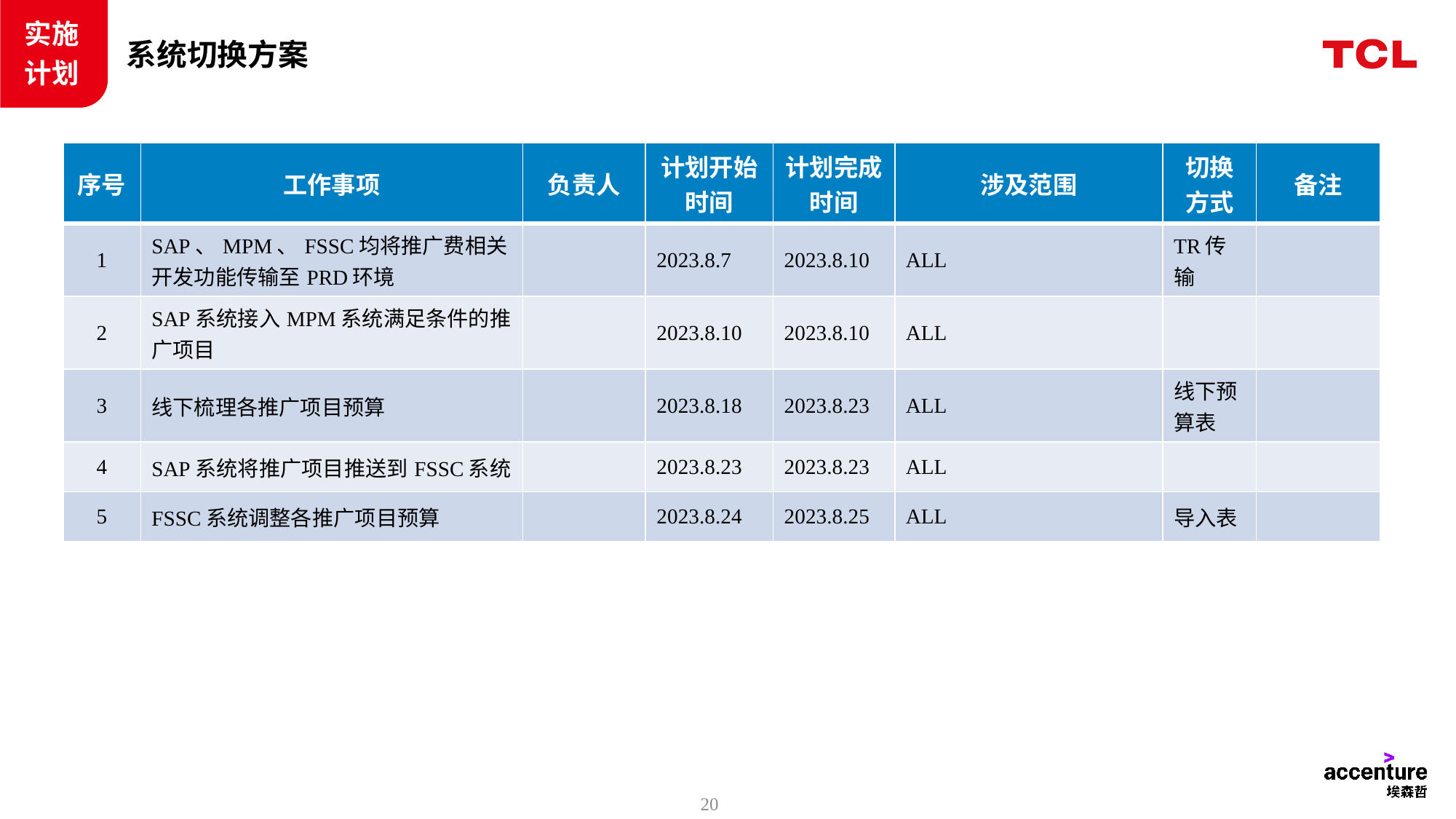

实施计划
# 系统切换方案
| 序号 | 工作事项 | 负责人 | 计划开始时间 | 计划完成时间 | 涉及范围 | 切换方式 | 备注 |
| --- | --- | --- | --- | --- | --- | --- | --- |
| 1 | SAP、MPM、FSSC均将推广费相关开发功能传输至PRD环境 |  | 2023.8.7 | 2023.8.10 | ALL | TR传输 |  |
| 2 | SAP系统接入MPM系统满足条件的推广项目 |  | 2023.8.10 | 2023.8.10 | ALL |  |  |
| 3 | 线下梳理各推广项目预算 |  | 2023.8.18 | 2023.8.23 | ALL | 线下预算表 |  |
| 4 | SAP系统将推广项目推送到FSSC系统 |  | 2023.8.23 | 2023.8.23 | ALL |  |  |
| 5 | FSSC系统调整各推广项目预算 |  | 2023.8.24 | 2023.8.25 | ALL | 导入表 |  |
20